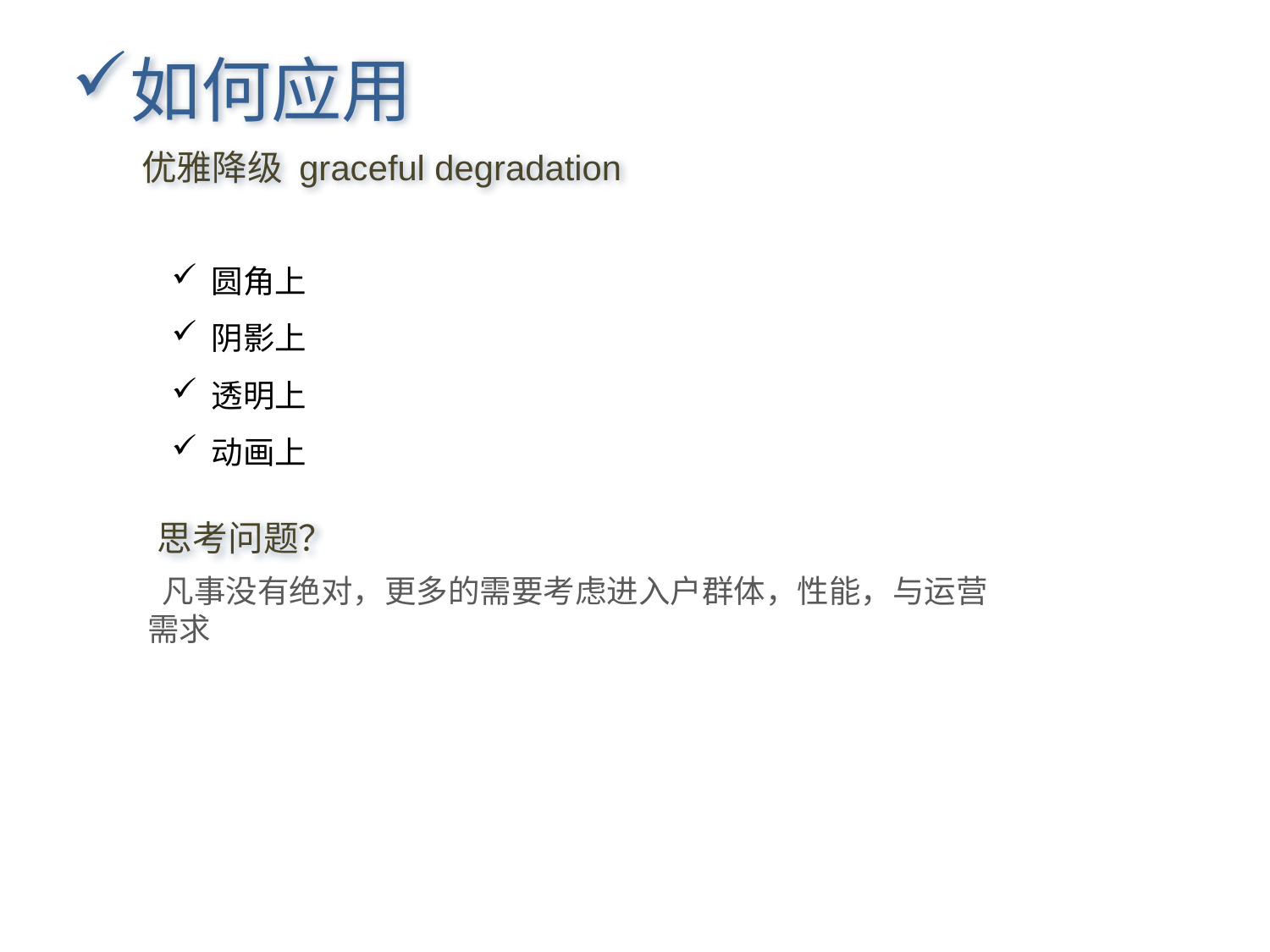

如何应用
优雅降级 graceful degradation
圆角上
阴影上
透明上
动画上
思考问题？
 凡事没有绝对，更多的需要考虑进入户群体，性能，与运营需求